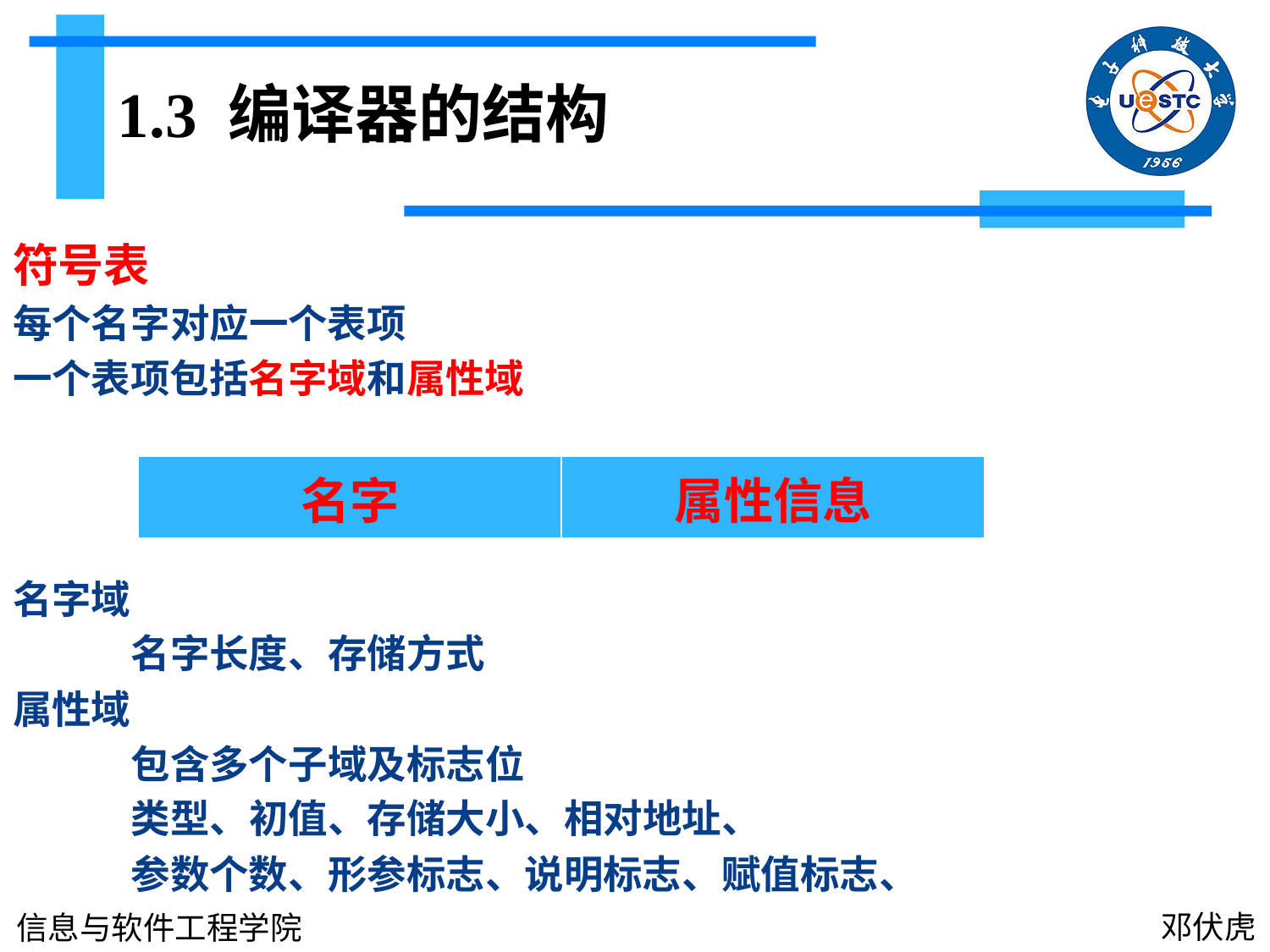

1.3 编译器的结构
符号表
每个名字对应一个表项
一个表项包括名字域和属性域

名字域
名字长度、存储方式
属性域
	包含多个子域及标志位
	类型、初值、存储大小、相对地址、
	参数个数、形参标志、说明标志、赋值标志、
| 名字 | 属性信息 |
| --- | --- |
邓伏虎
26
信息与软件工程学院